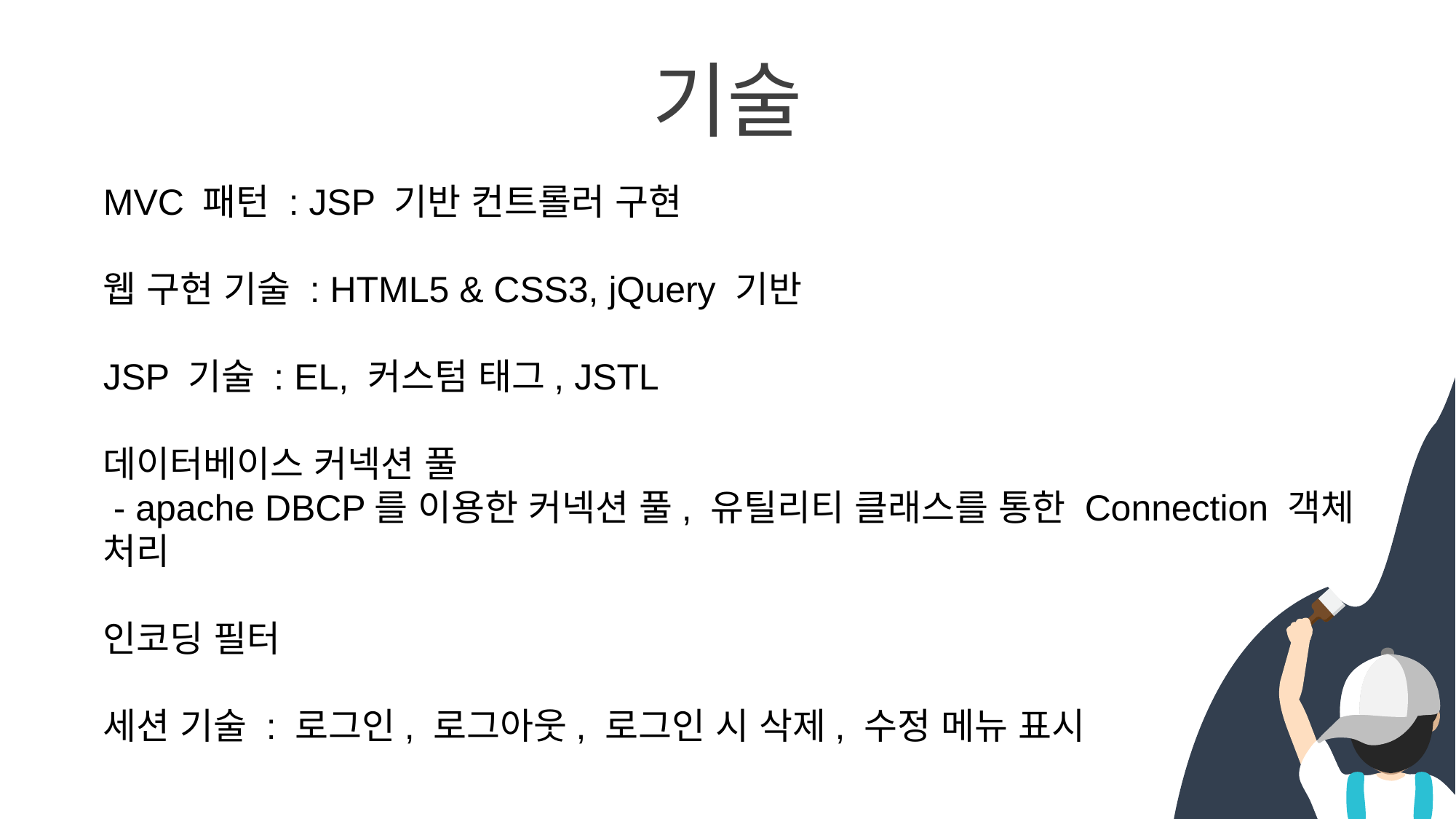

기술
MVC 패턴 : JSP 기반 컨트롤러 구현

웹 구현 기술 : HTML5 & CSS3, jQuery 기반

JSP 기술 : EL, 커스텀 태그, JSTL

데이터베이스 커넥션 풀
 - apache DBCP를 이용한 커넥션 풀, 유틸리티 클래스를 통한 Connection 객체 처리

인코딩 필터

세션 기술 : 로그인, 로그아웃, 로그인 시 삭제, 수정 메뉴 표시